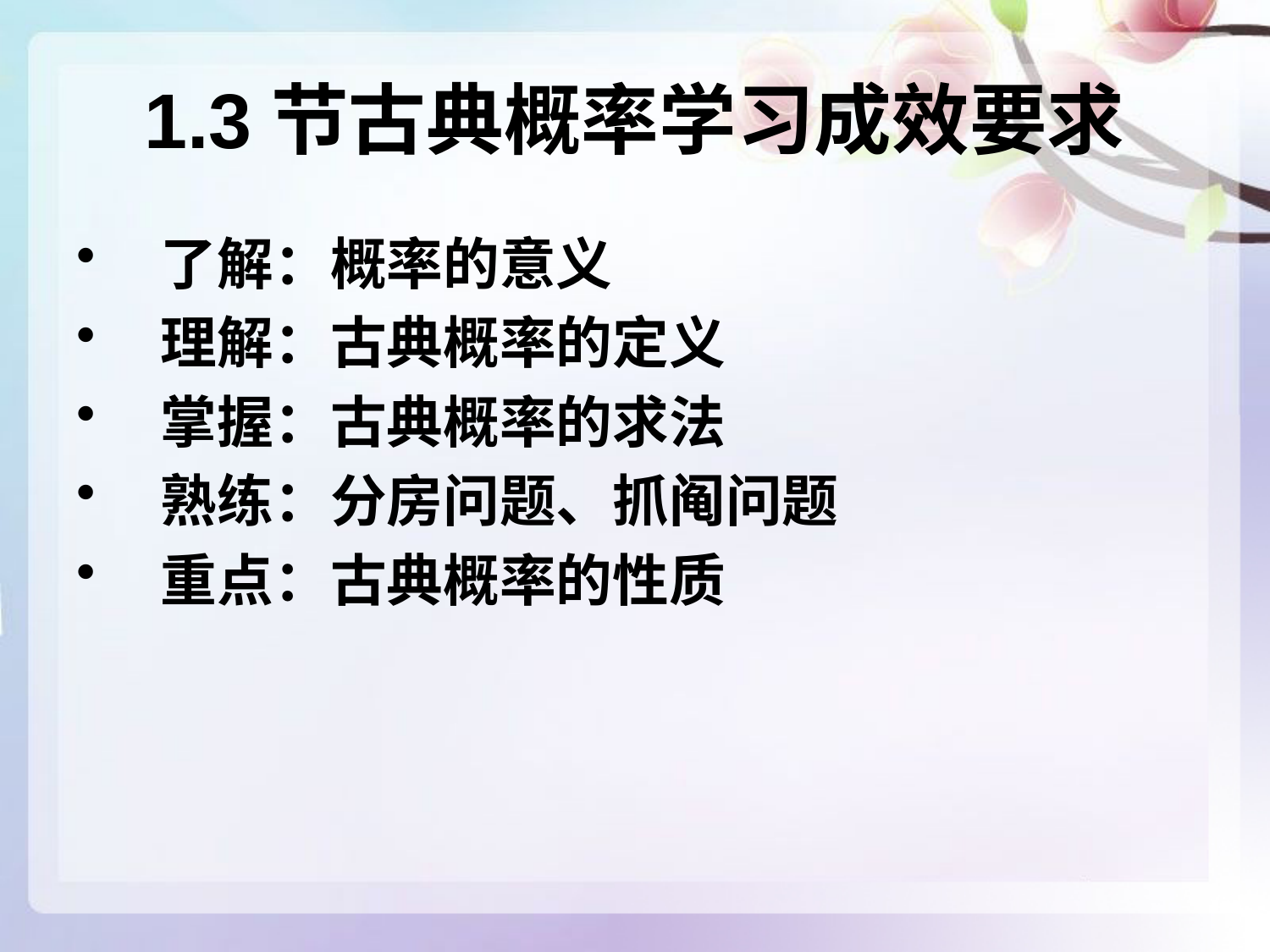

# 1.3节古典概率学习成效要求
了解：概率的意义
理解：古典概率的定义
掌握：古典概率的求法
熟练：分房问题、抓阄问题
重点：古典概率的性质